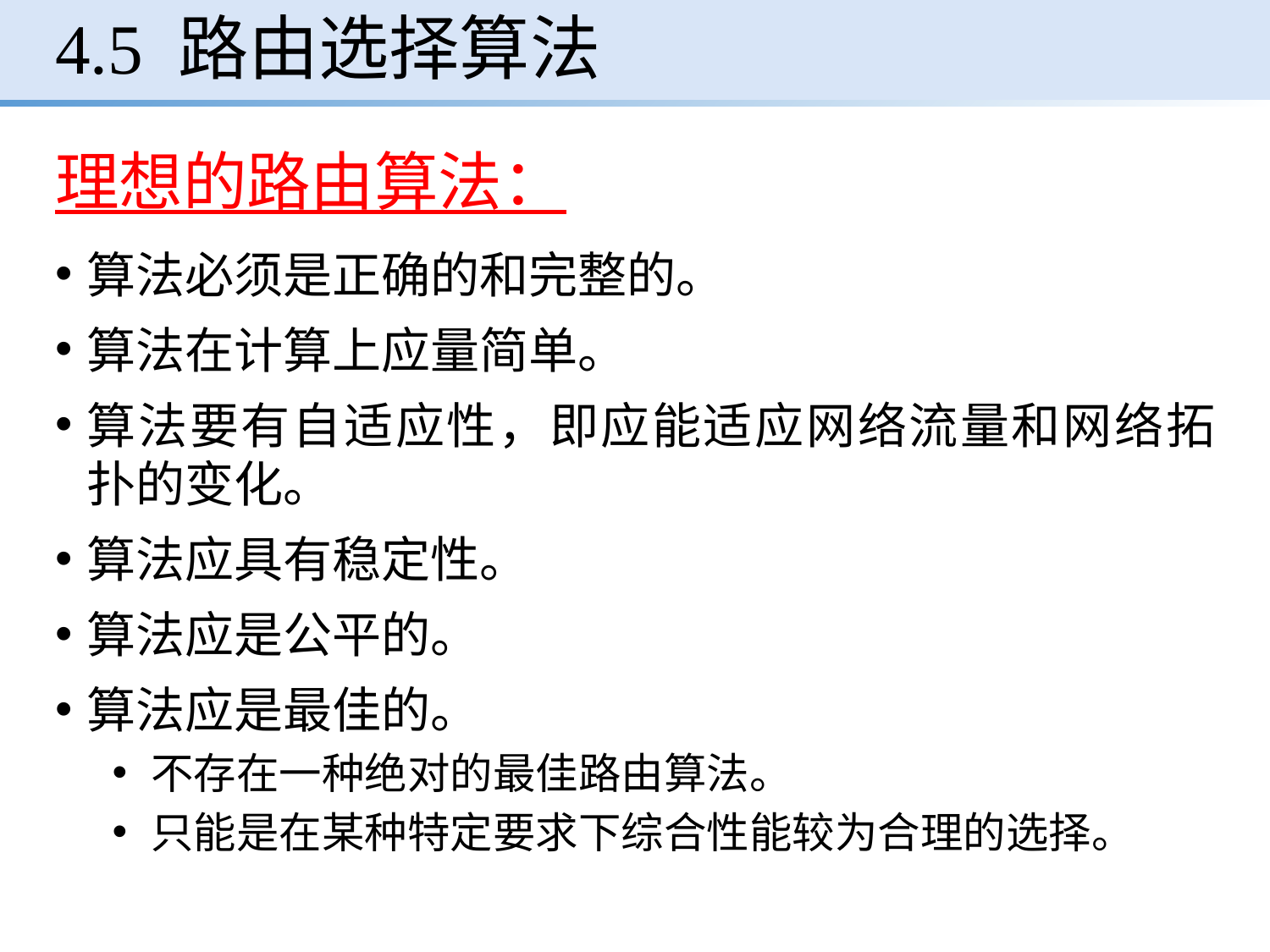

# 4.5 路由选择算法
理想的路由算法：
算法必须是正确的和完整的。
算法在计算上应量简单。
算法要有自适应性，即应能适应网络流量和网络拓扑的变化。
算法应具有稳定性。
算法应是公平的。
算法应是最佳的。
不存在一种绝对的最佳路由算法。
只能是在某种特定要求下综合性能较为合理的选择。